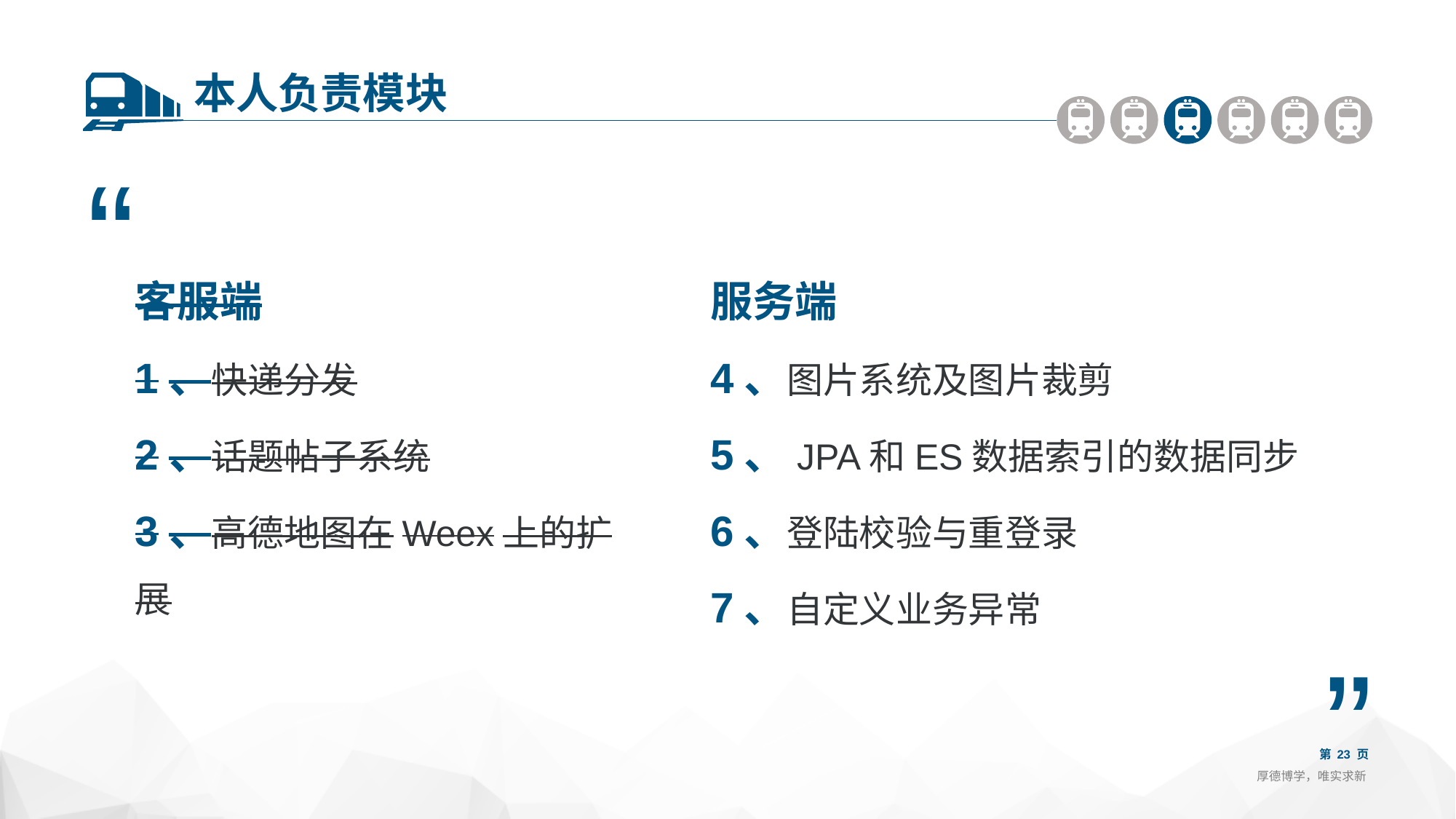

本人负责模块
“
服务端
4、图片系统及图片裁剪
5、JPA和ES数据索引的数据同步
6、登陆校验与重登录
7、自定义业务异常
客服端
1、快递分发
2、话题帖子系统
3、高德地图在Weex上的扩展
”
第 23 页
厚德博学，唯实求新